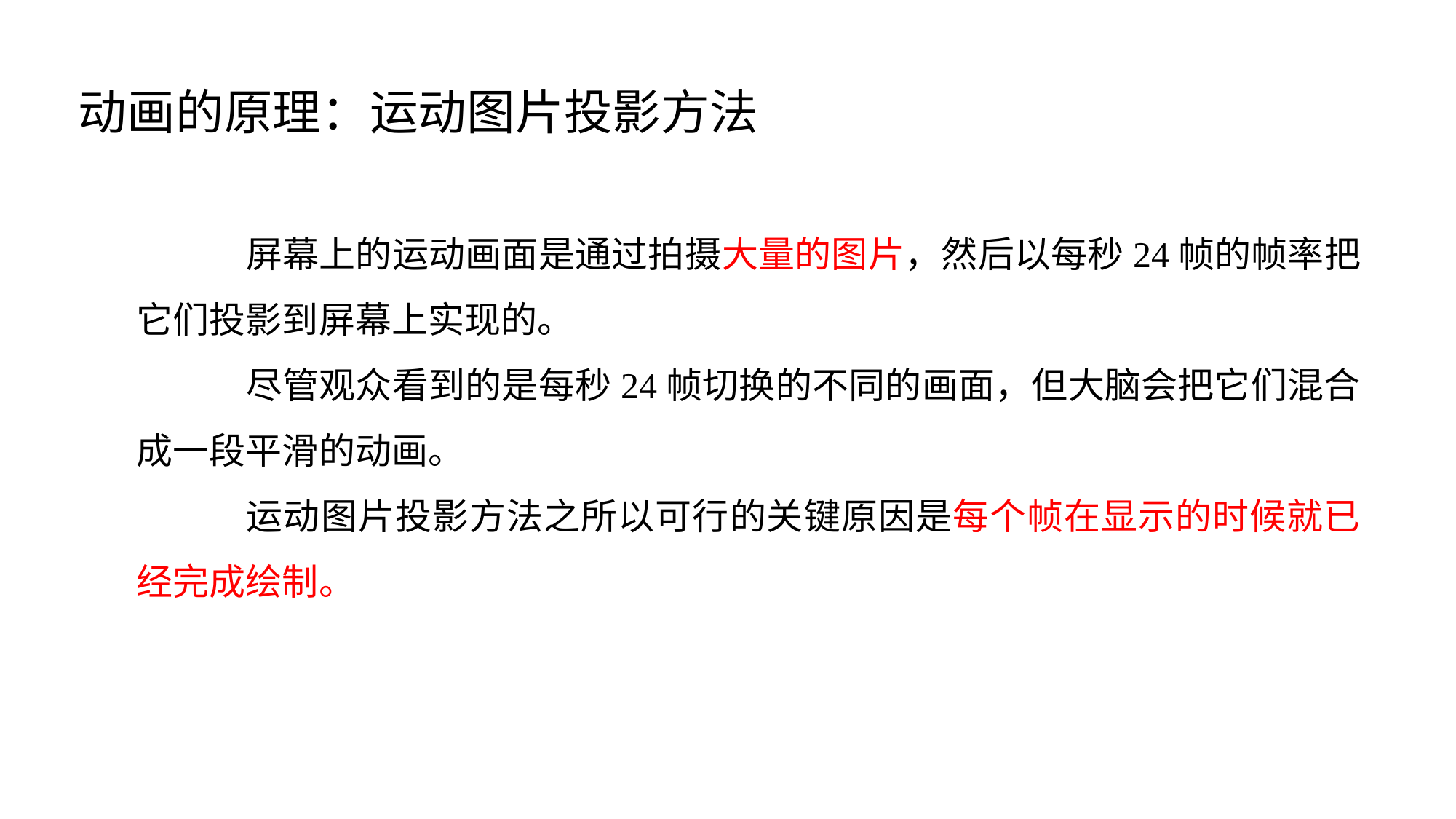

动画的原理：运动图片投影方法
	屏幕上的运动画面是通过拍摄大量的图片，然后以每秒24帧的帧率把它们投影到屏幕上实现的。
	尽管观众看到的是每秒24帧切换的不同的画面，但大脑会把它们混合成一段平滑的动画。
	运动图片投影方法之所以可行的关键原因是每个帧在显示的时候就已经完成绘制。